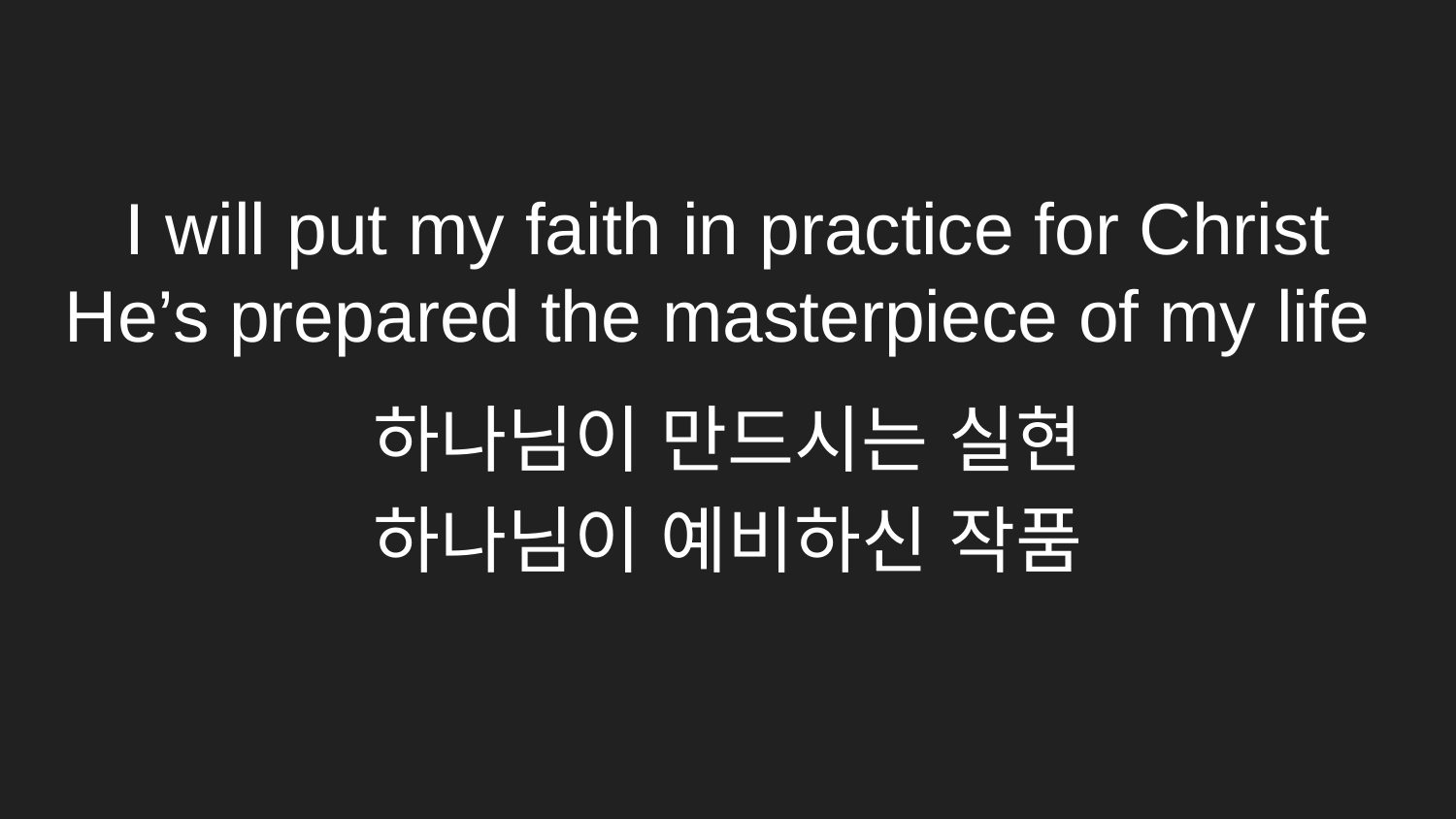

# I will put my faith in practice for Christ He’s prepared the masterpiece of my life
하나님이 만드시는 실현
하나님이 예비하신 작품